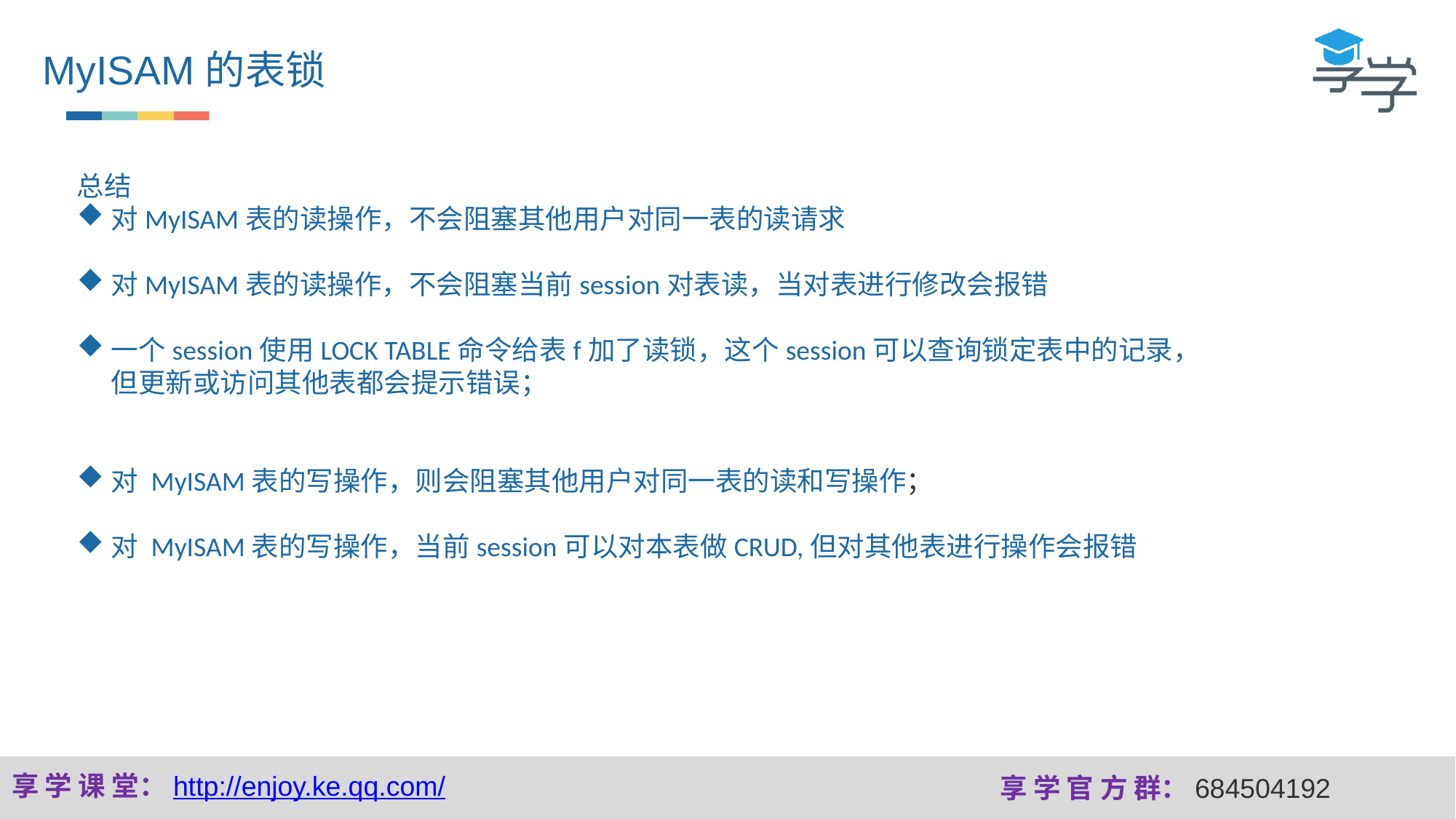

MyISAM的表锁

总结
对MyISAM表的读操作，不会阻塞其他用户对同一表的读请求

对MyISAM表的读操作，不会阻塞当前session对表读，当对表进行修改会报错

一个session使用LOCK TABLE命令给表f加了读锁，这个session可以查询锁定表中的记录，但更新或访问其他表都会提示错误；

对 MyISAM表的写操作，则会阻塞其他用户对同一表的读和写操作；

对 MyISAM表的写操作，当前session可以对本表做CRUD,但对其他表进行操作会报错